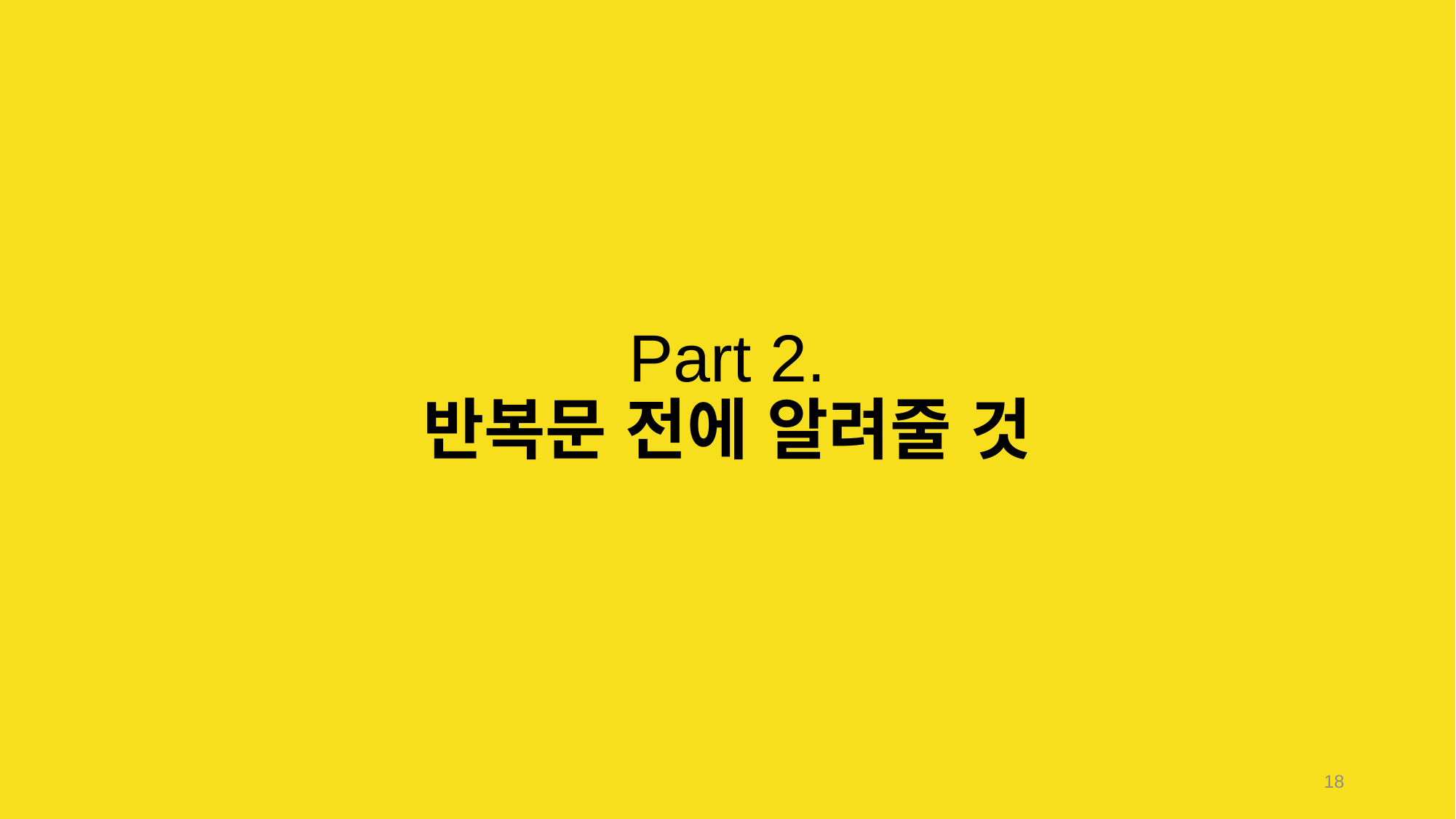

# Part 2. 반복문 전에 알려줄 것
18